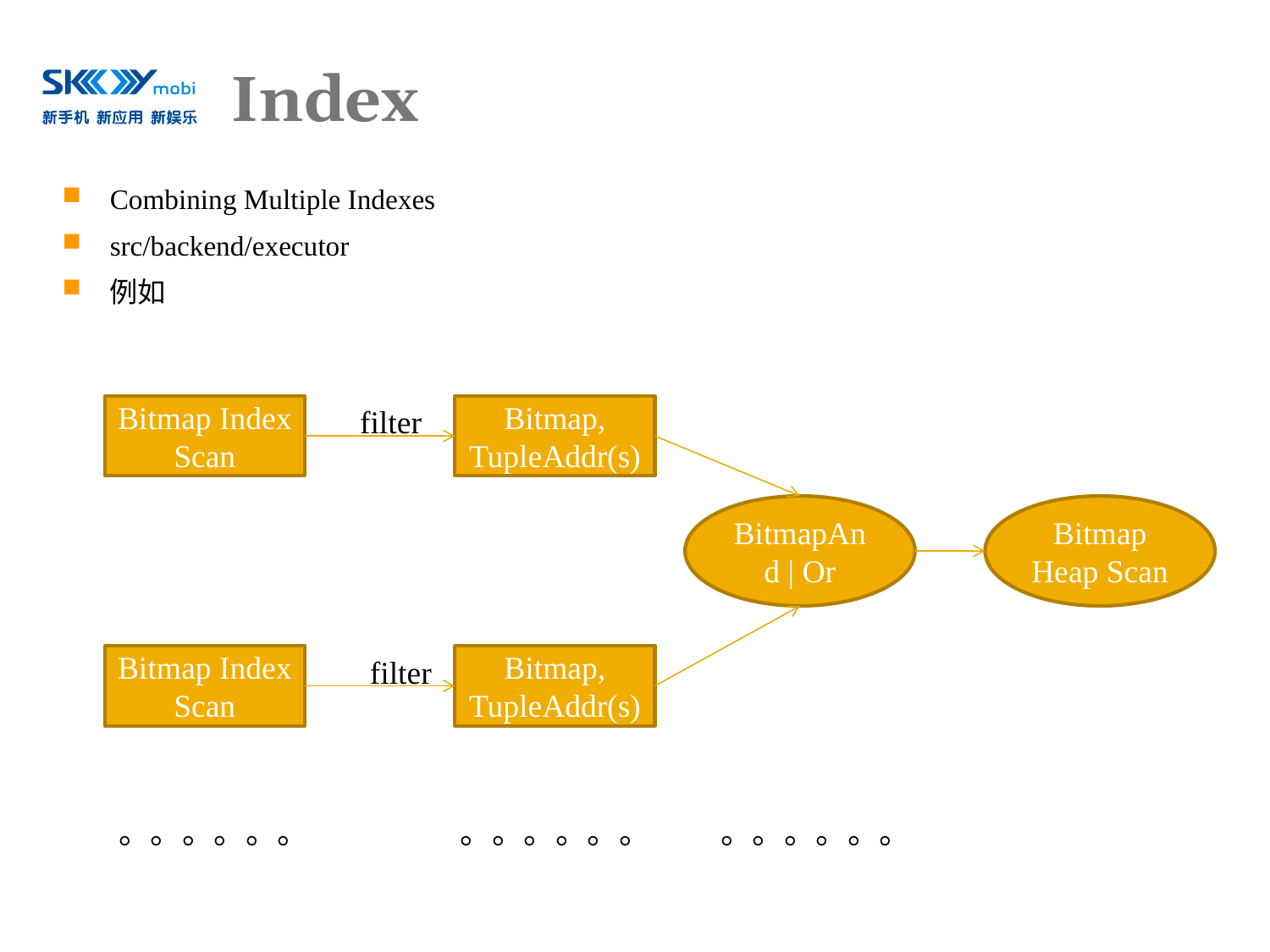

# Index
Combining Multiple Indexes
src/backend/executor
例如

Bitmap Index Scan
filter
Bitmap, TupleAddr(s)
BitmapAnd | Or
Bitmap Heap Scan
Bitmap Index Scan
filter
Bitmap, TupleAddr(s)
。。。。。。
。。。。。。
。。。。。。